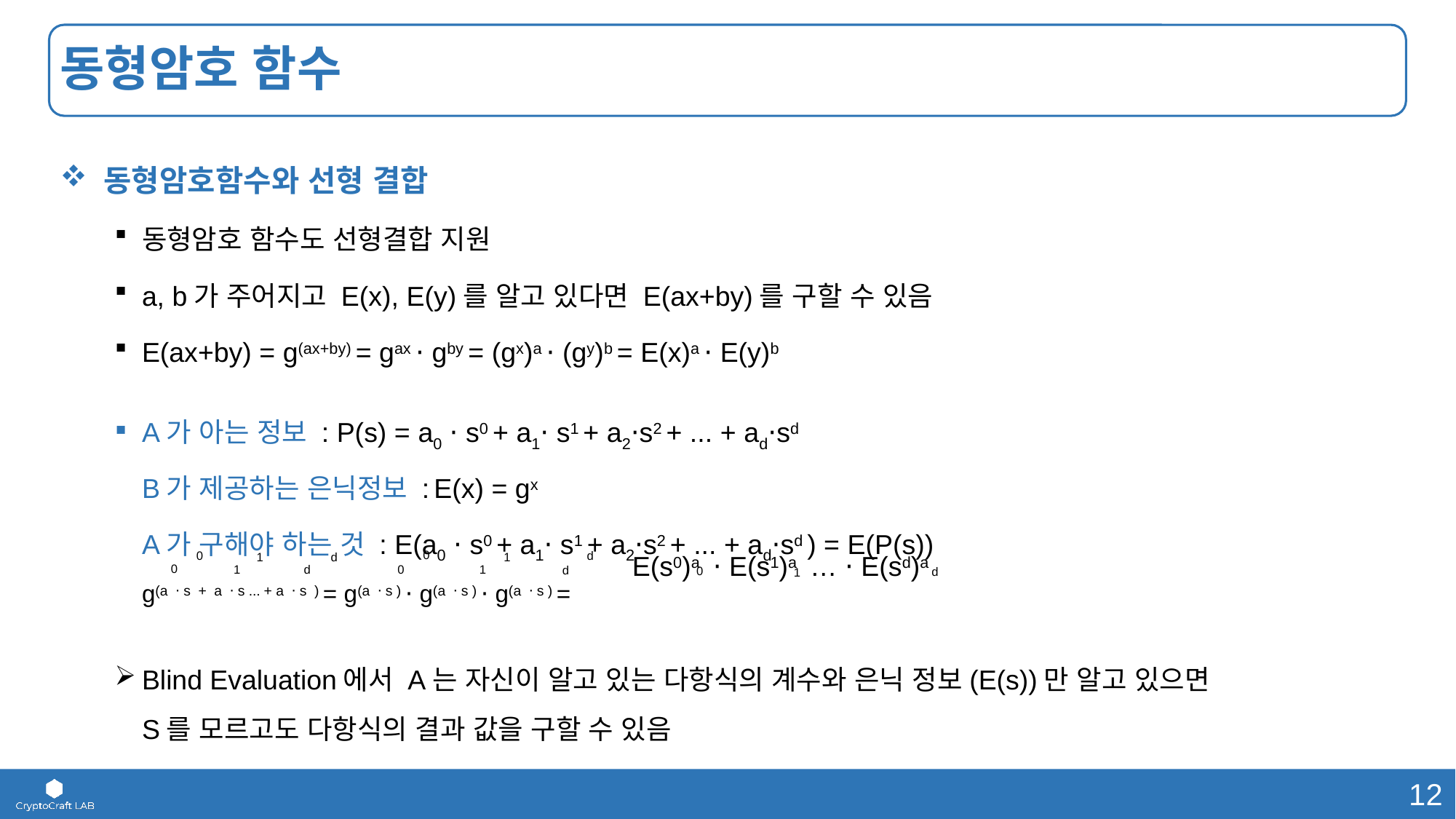

# 동형암호 함수
 동형암호함수와 선형 결합
동형암호 함수도 선형결합 지원
a, b가 주어지고 E(x), E(y)를 알고 있다면 E(ax+by)를 구할 수 있음
E(ax+by) = g(ax+by) = gax ⋅ gby = (gx)a ⋅ (gy)b = E(x)a ⋅ E(y)b

A가 아는 정보 : P(s) = a0 ⋅ s0 + a1⋅ s1 + a2⋅s2 + ... + ad⋅sd
B가 제공하는 은닉정보 : E(x) = gx
A가 구해야 하는 것 : E(a0 ⋅ s0 + a1⋅ s1 + a2⋅s2 + ... + ad⋅sd ) = E(P(s))
g(a  ⋅ s  +  a  ⋅ s ... + a  ⋅ s  ) = g(a  ⋅ s ) ⋅ g(a  ⋅ s ) ⋅ g(a  ⋅ s ) =

Blind Evaluation에서 A는 자신이 알고 있는 다항식의 계수와 은닉 정보(E(s))만 알고 있으면
S를 모르고도 다항식의 결과 값을 구할 수 있음

0
d
1
0
1
d
0
1
d
E(s0)a   ⋅ E(s1)a   … ⋅ E(sd)a

0
d
1
0
1
d